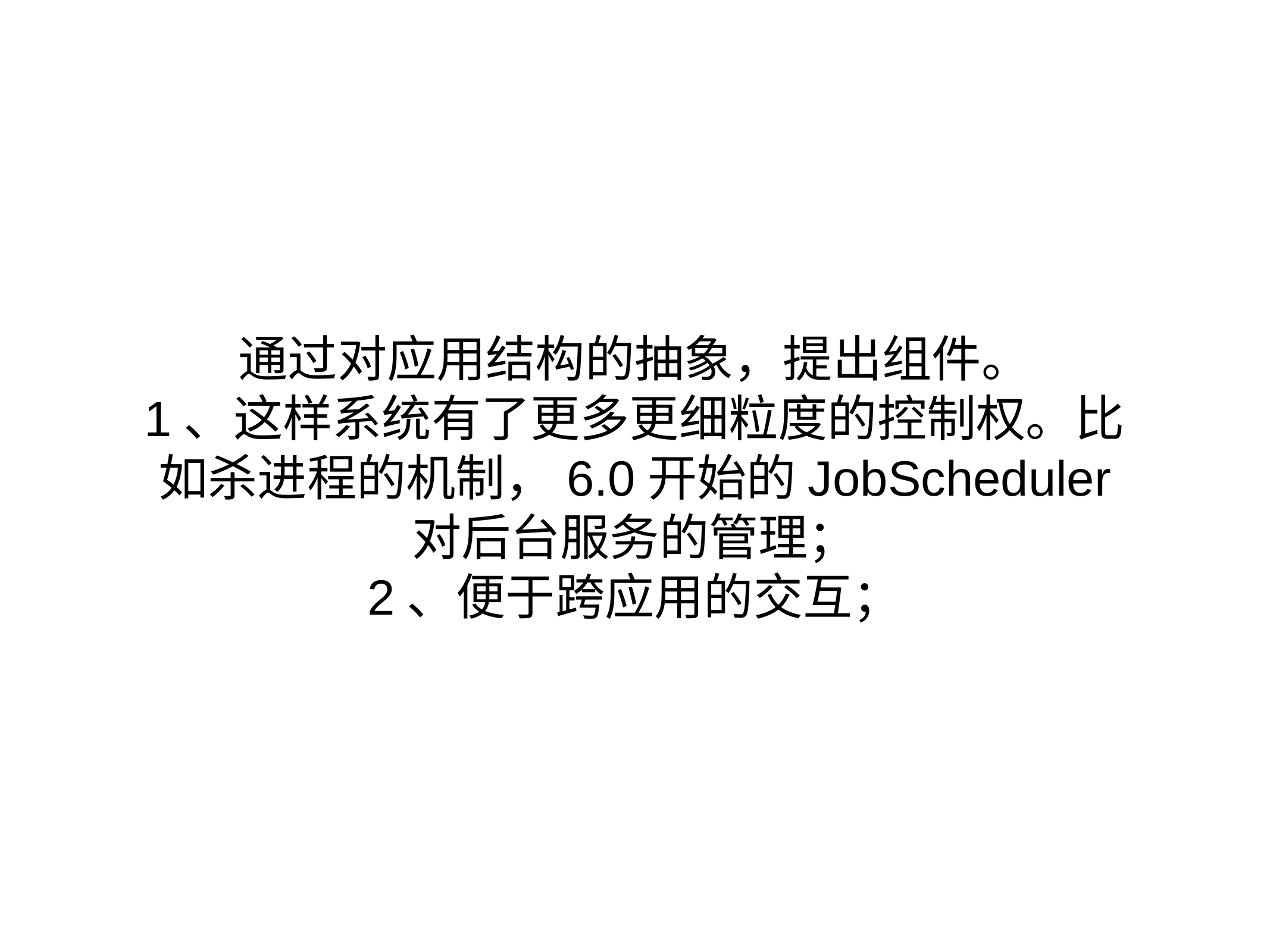

# 通过对应用结构的抽象，提出组件。 1、这样系统有了更多更细粒度的控制权。比如杀进程的机制，6.0开始的JobScheduler 对后台服务的管理； 2、便于跨应用的交互；